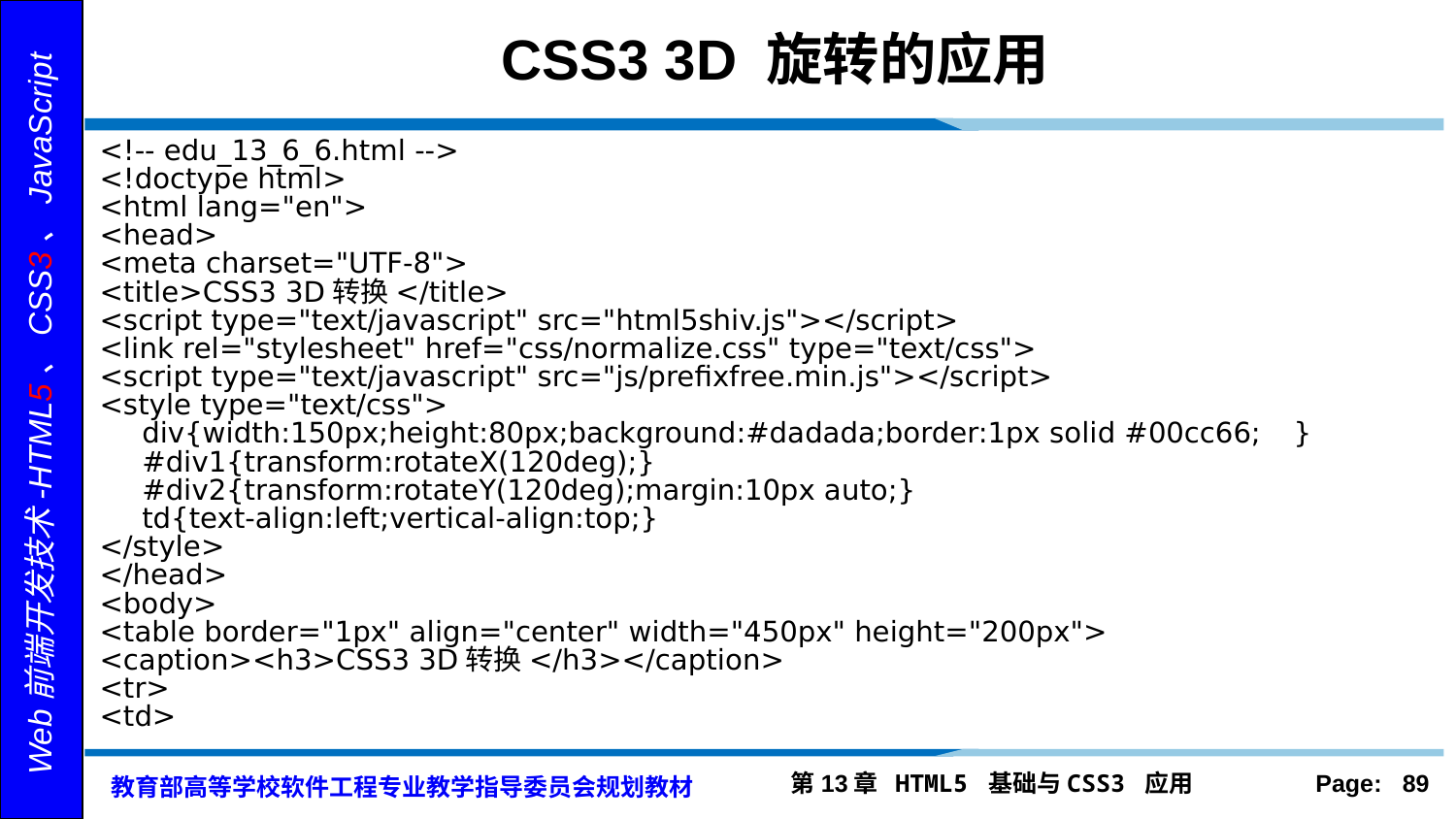

# CSS3 3D 旋转的应用
<!-- edu_13_6_6.html -->
<!doctype html>
<html lang="en">
<head>
<meta charset="UTF-8">
<title>CSS3 3D转换</title>
<script type="text/javascript" src="html5shiv.js"></script>
<link rel="stylesheet" href="css/normalize.css" type="text/css">
<script type="text/javascript" src="js/prefixfree.min.js"></script>
<style type="text/css">
div{width:150px;height:80px;background:#dadada;border:1px solid #00cc66;	}
#div1{transform:rotateX(120deg);}
#div2{transform:rotateY(120deg);margin:10px auto;}
td{text-align:left;vertical-align:top;}
</style>
</head>
<body>
<table border="1px" align="center" width="450px" height="200px">
<caption><h3>CSS3 3D转换</h3></caption>
<tr>
<td>